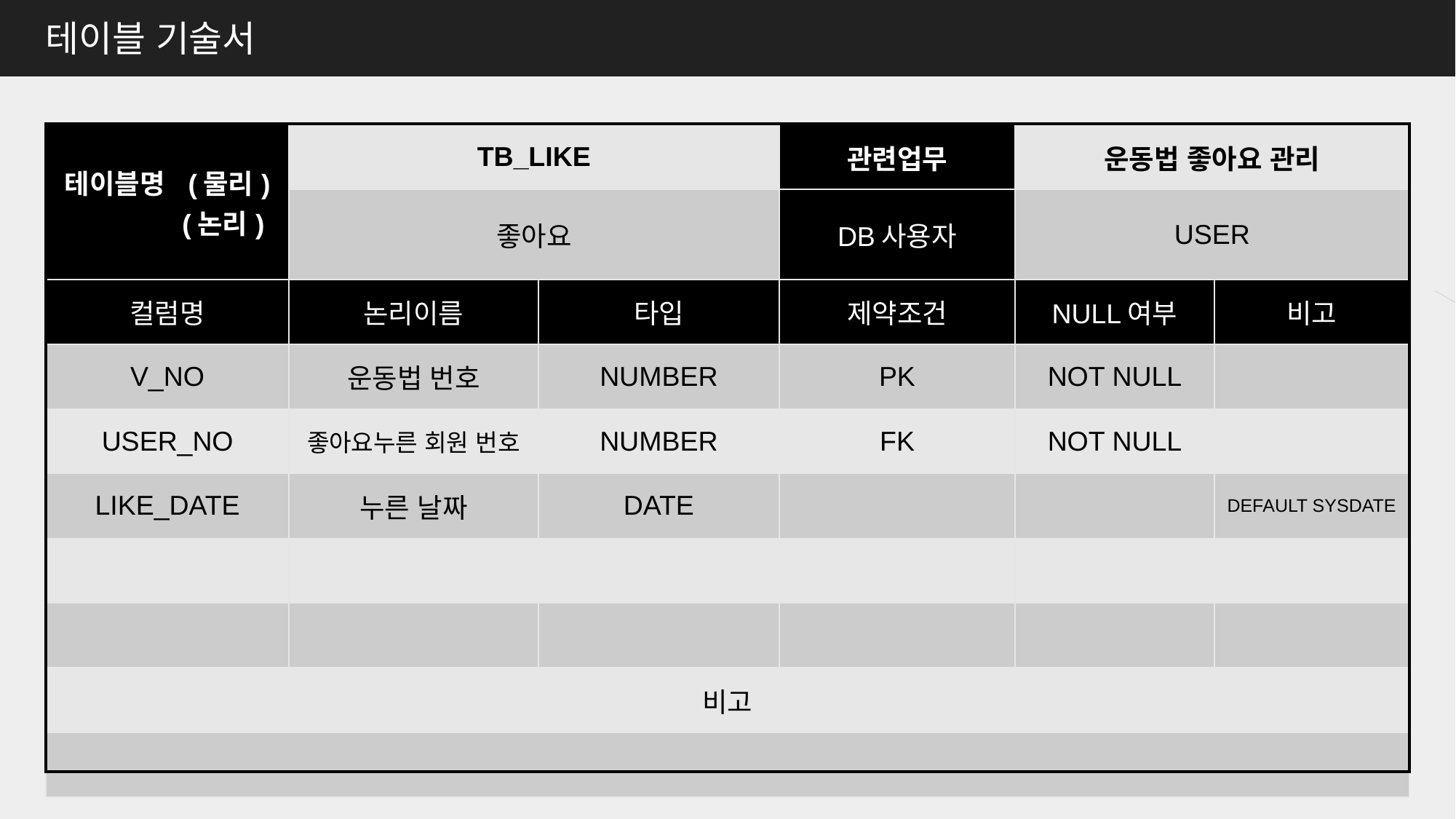

테이블 기술서

| 테이블명 (물리) 　(논리) | TB\_LIKE |  | 관련업무 | 운동법 좋아요 관리 |  |
| --- | --- | --- | --- | --- | --- |
|  | 좋아요 |  | DB사용자 | USER |  |
| 컬럼명 | 논리이름 | 타입 | 제약조건 | NULL여부 | 비고 |
| V\_NO | 운동법 번호 | NUMBER | PK | NOT NULL |  |
| USER\_NO | 좋아요누른 회원 번호 | NUMBER | FK | NOT NULL |  |
| LIKE\_DATE | 누른 날짜 | DATE |  |  | DEFAULT SYSDATE |
|  |  |  |  |  |  |
|  |  |  |  |  |  |
| 비고 |  |  |  |  |  |
|  |  |  |  |  |  |